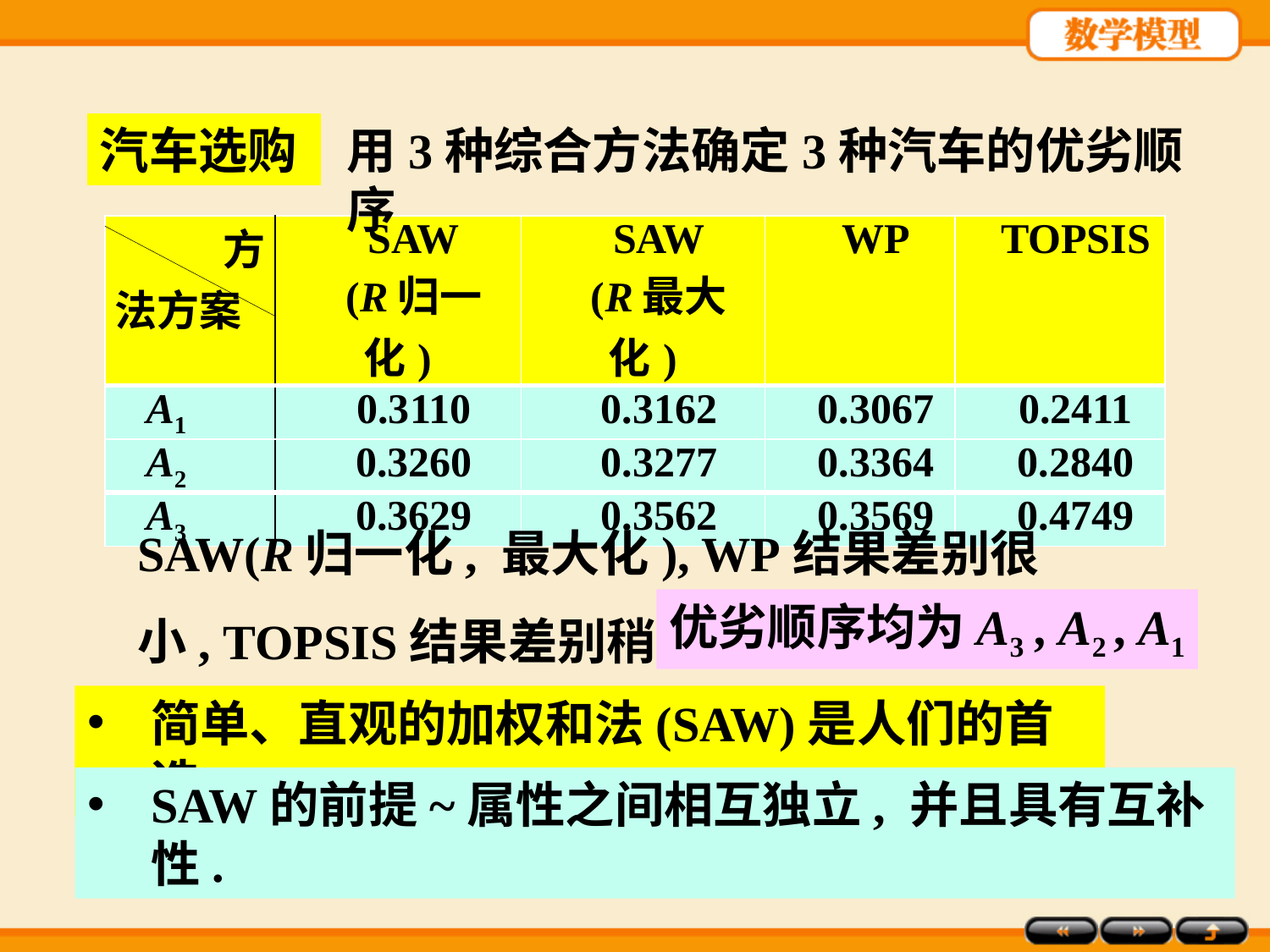

用3种综合方法确定3种汽车的优劣顺序
汽车选购
| 方法方案 | SAW (R归一化) | SAW (R最大化) | WP | TOPSIS |
| --- | --- | --- | --- | --- |
| A1 | 0.3110 | 0.3162 | 0.3067 | 0.2411 |
| A2 | 0.3260 | 0.3277 | 0.3364 | 0.2840 |
| A3 | 0.3629 | 0.3562 | 0.3569 | 0.4749 |

SAW(R归一化, 最大化), WP结果差别很小, TOPSIS结果差别稍大.
优劣顺序均为A3 , A2 , A1
简单、直观的加权和法(SAW)是人们的首选.
SAW的前提~属性之间相互独立, 并且具有互补性.